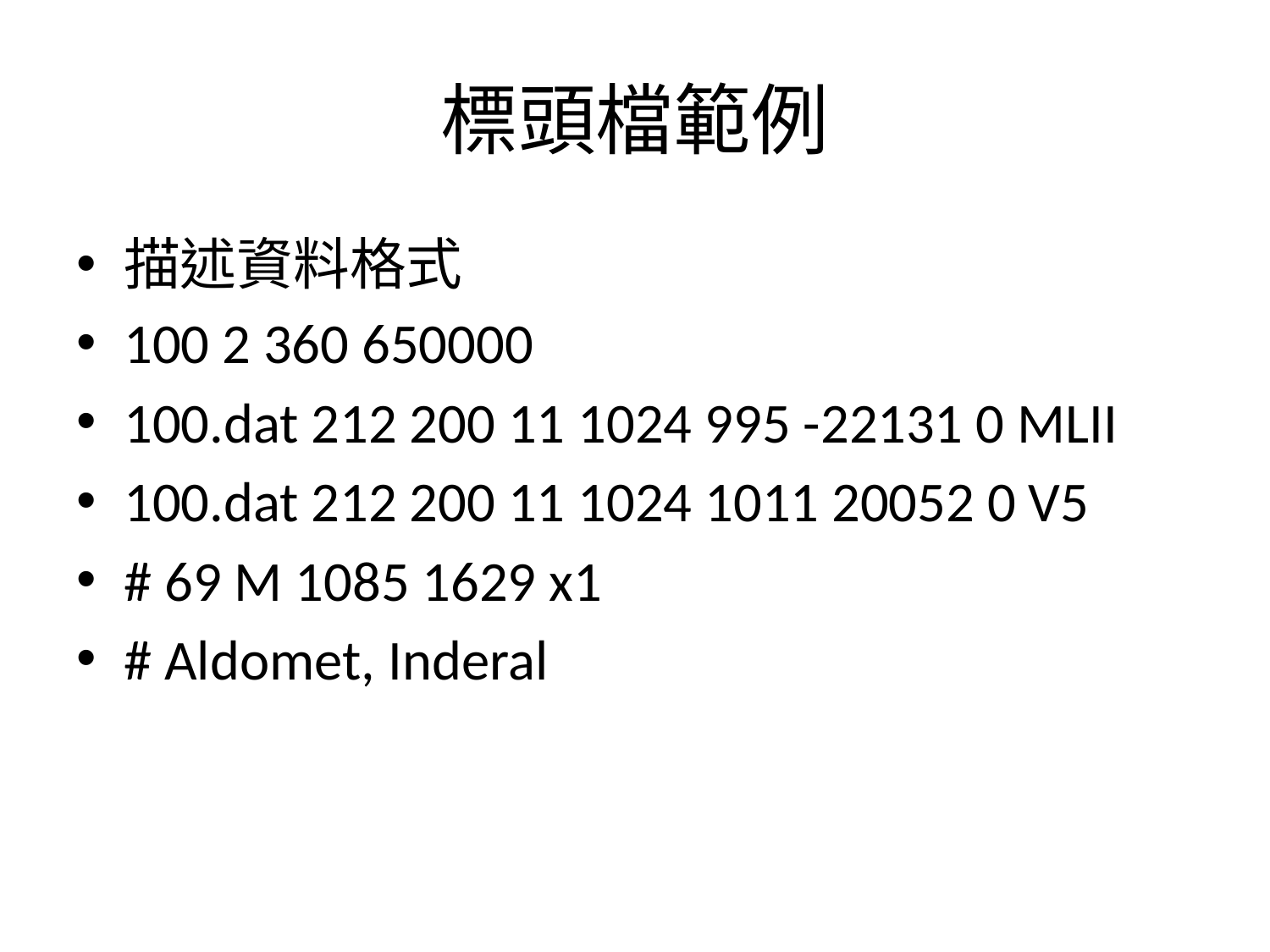

# 標頭檔範例
描述資料格式
100 2 360 650000
100.dat 212 200 11 1024 995 -22131 0 MLII
100.dat 212 200 11 1024 1011 20052 0 V5
# 69 M 1085 1629 x1
# Aldomet, Inderal